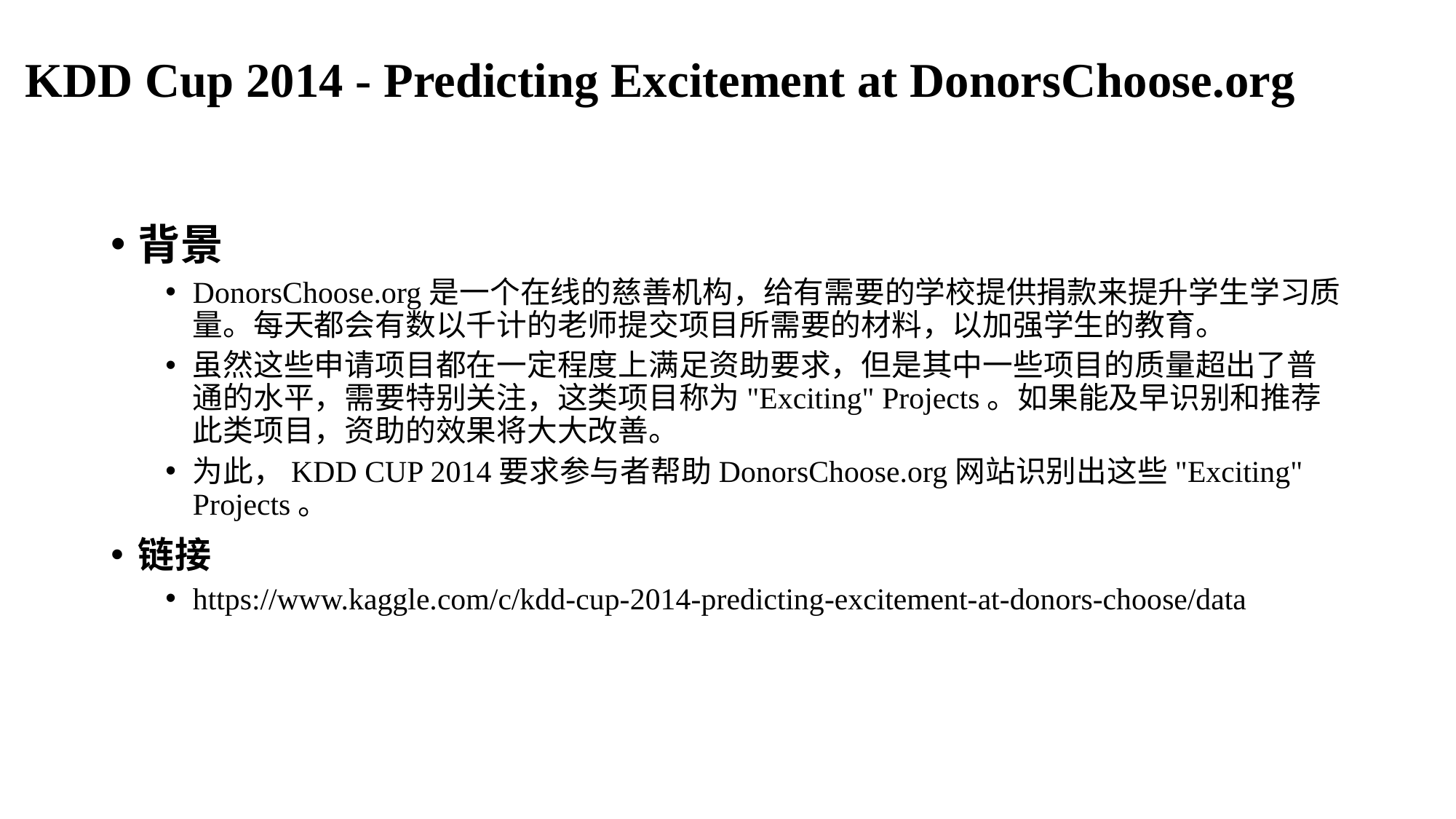

# KDD Cup 2014 - Predicting Excitement at DonorsChoose.org
背景
DonorsChoose.org是一个在线的慈善机构，给有需要的学校提供捐款来提升学生学习质量。每天都会有数以千计的老师提交项目所需要的材料，以加强学生的教育。
虽然这些申请项目都在一定程度上满足资助要求，但是其中一些项目的质量超出了普通的水平，需要特别关注，这类项目称为"Exciting" Projects。如果能及早识别和推荐此类项目，资助的效果将大大改善。
为此，KDD CUP 2014要求参与者帮助DonorsChoose.org网站识别出这些"Exciting" Projects。
链接
https://www.kaggle.com/c/kdd-cup-2014-predicting-excitement-at-donors-choose/data